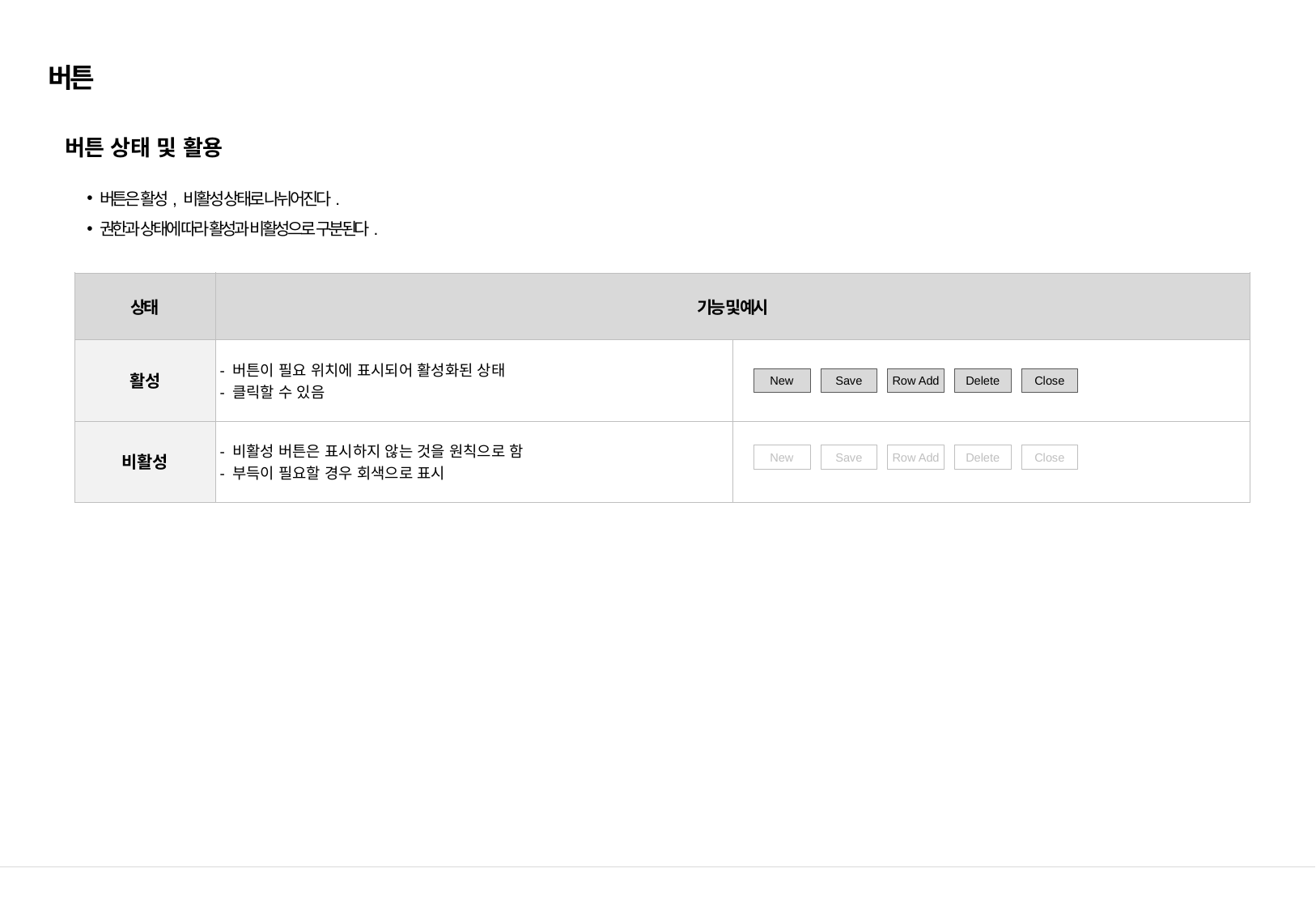

# 버튼
버튼 상태 및 활용
버튼은 활성, 비활성 상태로 나뉘어진다.
권한과 상태에 따라 활성과 비활성으로 구분된다.
| 상태 | 기능 및 예시 |  |
| --- | --- | --- |
| 활성 | - 버튼이 필요 위치에 표시되어 활성화된 상태 - 클릭할 수 있음 |  |
| 비활성 | - 비활성 버튼은 표시하지 않는 것을 원칙으로 함 - 부득이 필요할 경우 회색으로 표시 |  |
New
Save
Row Add
Delete
Close
New
Save
Row Add
Delete
Close